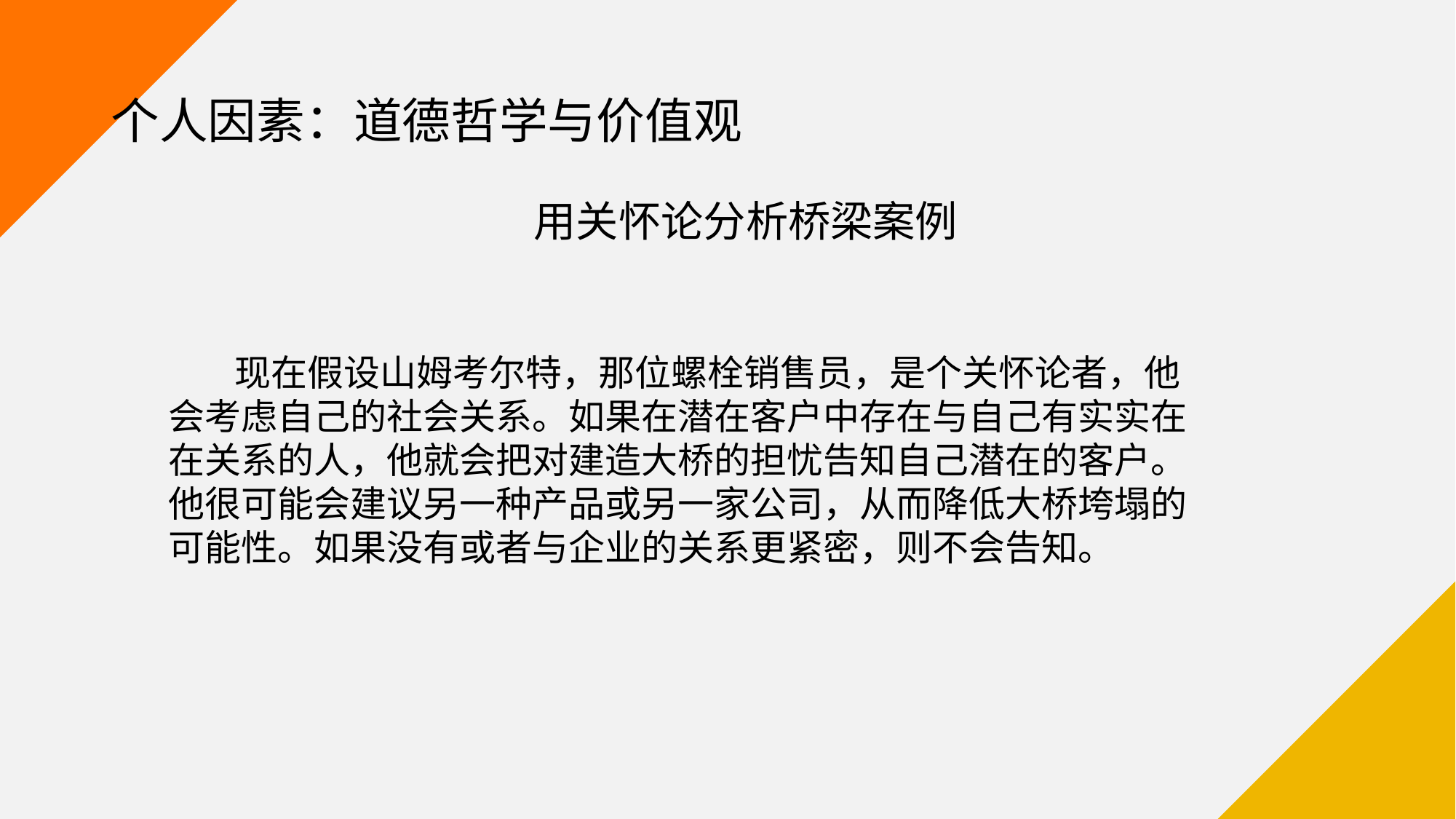

# 个人因素：道德哲学与价值观
用关怀论分析桥梁案例
       现在假设山姆考尔特，那位螺栓销售员，是个关怀论者，他会考虑自己的社会关系。如果在潜在客户中存在与自己有实实在在关系的人，他就会把对建造大桥的担忧告知自己潜在的客户。他很可能会建议另一种产品或另一家公司，从而降低大桥垮塌的可能性。如果没有或者与企业的关系更紧密，则不会告知。